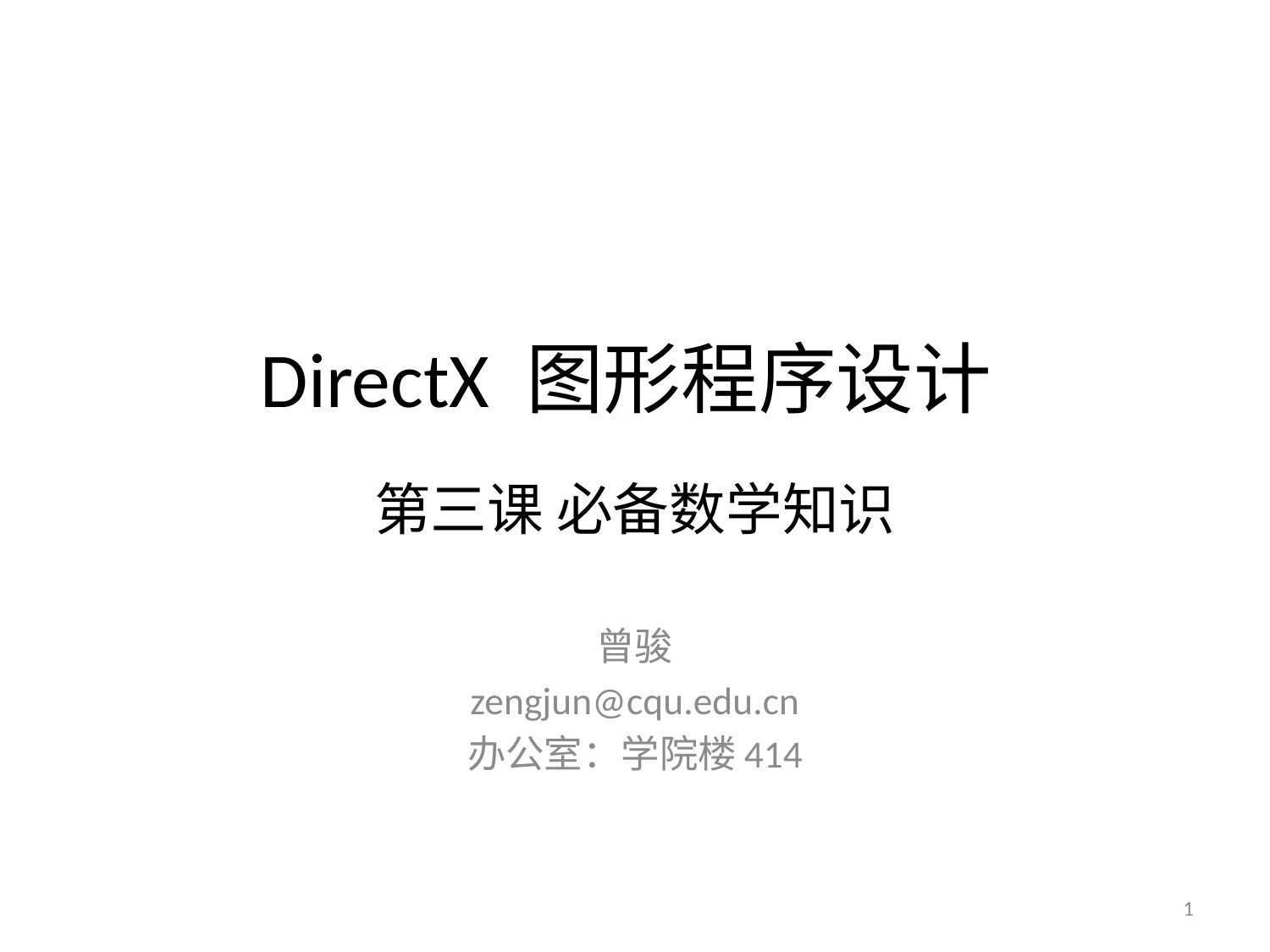

# DirectX 图形程序设计 第三课 必备数学知识
曾骏
zengjun@cqu.edu.cn
办公室：学院楼414
1